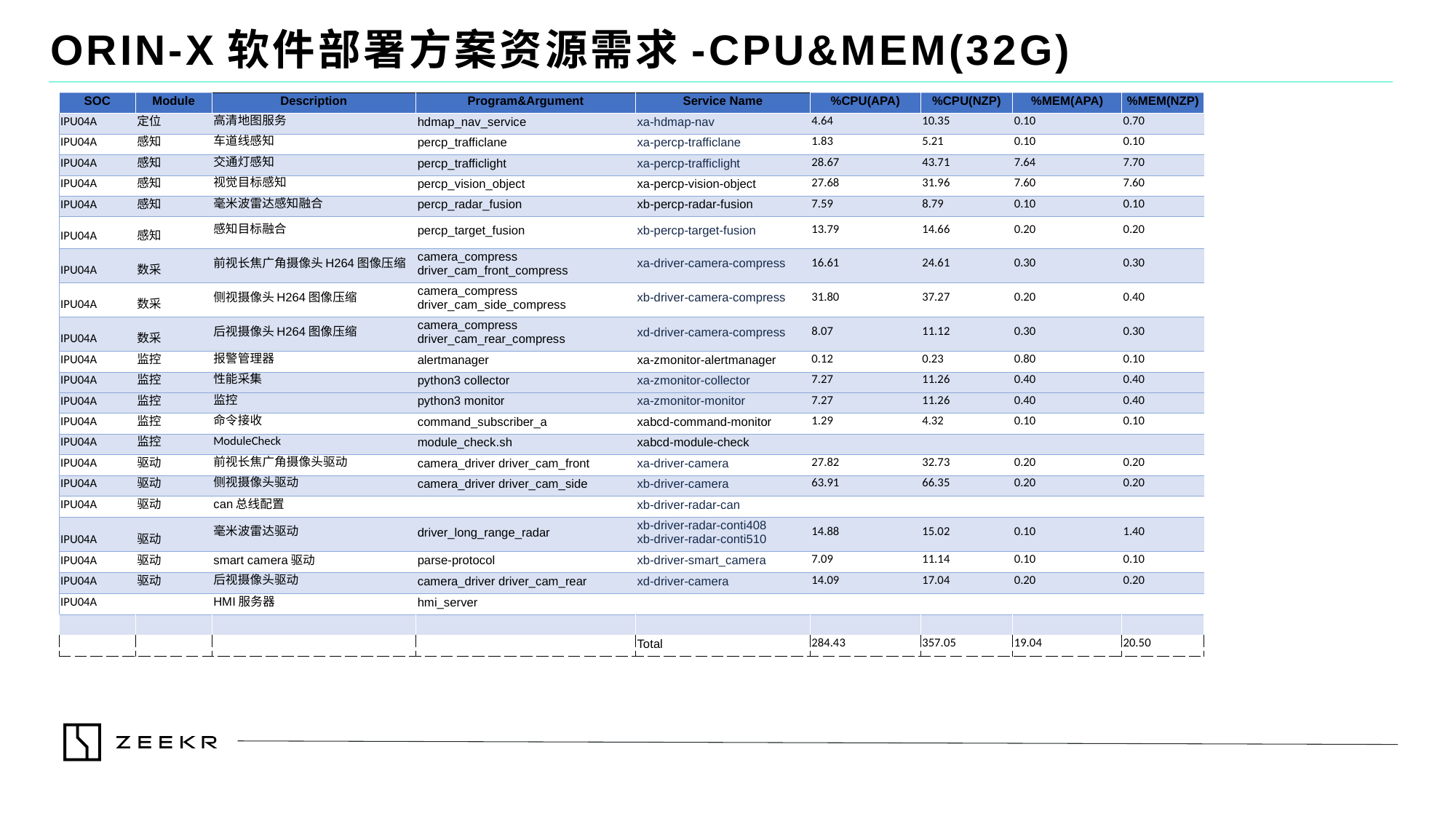

ORIN-X软件部署方案资源需求-CPU&MEM(32G)
| SOC | Module | Description | Program&Argument | Service Name | %CPU(APA) | %CPU(NZP) | %MEM(APA) | %MEM(NZP) |
| --- | --- | --- | --- | --- | --- | --- | --- | --- |
| IPU04A | 定位 | 高清地图服务 | hdmap\_nav\_service | xa-hdmap-nav | 4.64 | 10.35 | 0.10 | 0.70 |
| IPU04A | 感知 | 车道线感知 | percp\_trafficlane | xa-percp-trafficlane | 1.83 | 5.21 | 0.10 | 0.10 |
| IPU04A | 感知 | 交通灯感知 | percp\_trafficlight | xa-percp-trafficlight | 28.67 | 43.71 | 7.64 | 7.70 |
| IPU04A | 感知 | 视觉目标感知 | percp\_vision\_object | xa-percp-vision-object | 27.68 | 31.96 | 7.60 | 7.60 |
| IPU04A | 感知 | 毫米波雷达感知融合 | percp\_radar\_fusion | xb-percp-radar-fusion | 7.59 | 8.79 | 0.10 | 0.10 |
| IPU04A | 感知 | 感知目标融合 | percp\_target\_fusion | xb-percp-target-fusion | 13.79 | 14.66 | 0.20 | 0.20 |
| IPU04A | 数采 | 前视长焦广角摄像头H264图像压缩 | camera\_compress driver\_cam\_front\_compress | xa-driver-camera-compress | 16.61 | 24.61 | 0.30 | 0.30 |
| IPU04A | 数采 | 侧视摄像头H264图像压缩 | camera\_compress driver\_cam\_side\_compress | xb-driver-camera-compress | 31.80 | 37.27 | 0.20 | 0.40 |
| IPU04A | 数采 | 后视摄像头H264图像压缩 | camera\_compress driver\_cam\_rear\_compress | xd-driver-camera-compress | 8.07 | 11.12 | 0.30 | 0.30 |
| IPU04A | 监控 | 报警管理器 | alertmanager | xa-zmonitor-alertmanager | 0.12 | 0.23 | 0.80 | 0.10 |
| IPU04A | 监控 | 性能采集 | python3 collector | xa-zmonitor-collector | 7.27 | 11.26 | 0.40 | 0.40 |
| IPU04A | 监控 | 监控 | python3 monitor | xa-zmonitor-monitor | 7.27 | 11.26 | 0.40 | 0.40 |
| IPU04A | 监控 | 命令接收 | command\_subscriber\_a | xabcd-command-monitor | 1.29 | 4.32 | 0.10 | 0.10 |
| IPU04A | 监控 | ModuleCheck | module\_check.sh | xabcd-module-check |  |  |  |  |
| IPU04A | 驱动 | 前视长焦广角摄像头驱动 | camera\_driver driver\_cam\_front | xa-driver-camera | 27.82 | 32.73 | 0.20 | 0.20 |
| IPU04A | 驱动 | 侧视摄像头驱动 | camera\_driver driver\_cam\_side | xb-driver-camera | 63.91 | 66.35 | 0.20 | 0.20 |
| IPU04A | 驱动 | can总线配置 |  | xb-driver-radar-can |  |  |  |  |
| IPU04A | 驱动 | 毫米波雷达驱动 | driver\_long\_range\_radar | xb-driver-radar-conti408 xb-driver-radar-conti510 | 14.88 | 15.02 | 0.10 | 1.40 |
| IPU04A | 驱动 | smart camera驱动 | parse-protocol | xb-driver-smart\_camera | 7.09 | 11.14 | 0.10 | 0.10 |
| IPU04A | 驱动 | 后视摄像头驱动 | camera\_driver driver\_cam\_rear | xd-driver-camera | 14.09 | 17.04 | 0.20 | 0.20 |
| IPU04A |  | HMI服务器 | hmi\_server |  |  |  |  |  |
|  |  |  |  |  |  |  |  |  |
|  |  |  |  | Total | 284.43 | 357.05 | 19.04 | 20.50 |
17